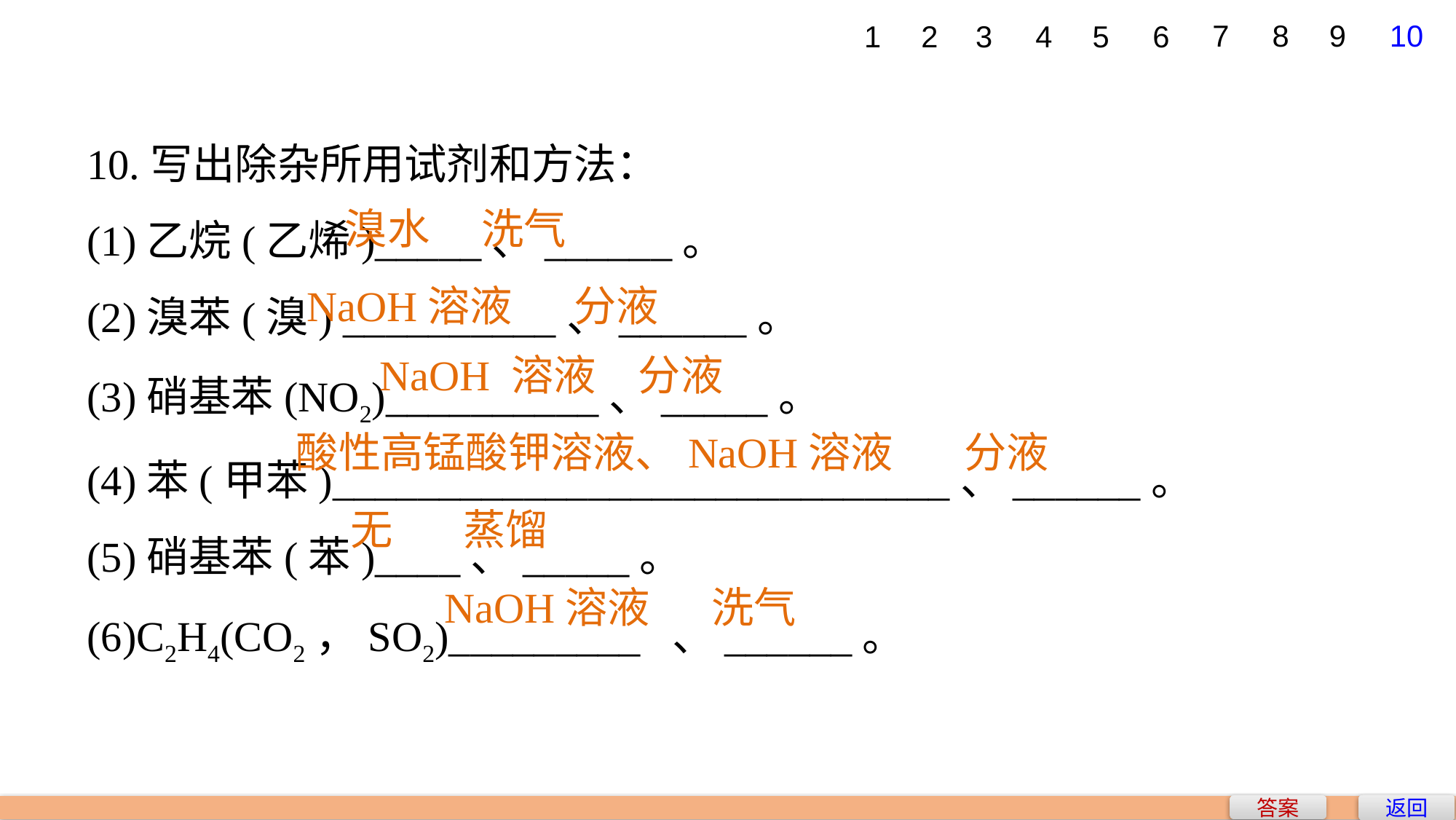

7
8
9
10
1
2
3
4
5
6
10.写出除杂所用试剂和方法：
(1)乙烷(乙烯)_____、______。
(2)溴苯(溴) __________、______。
(3)硝基苯(NO2)__________、_____。
(4)苯(甲苯)_____________________________、______。
(5)硝基苯(苯)____、_____。
(6)C2H4(CO2，SO2)_________  、______。
溴水　 洗气
NaOH溶液　  分液
NaOH 溶液　分液
酸性高锰酸钾溶液、NaOH溶液　   分液
无　   蒸馏
NaOH溶液　  洗气
返回
答案